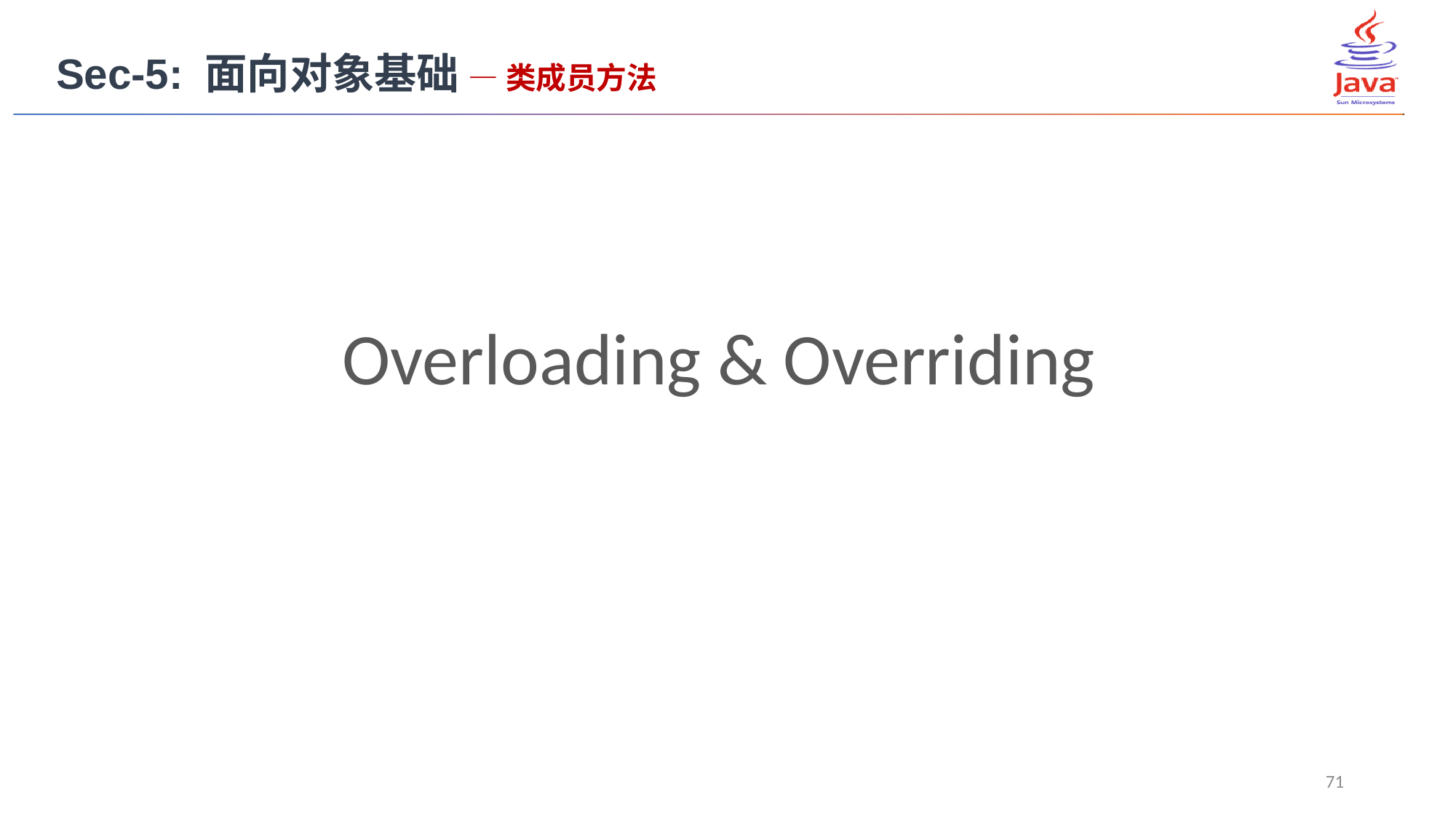

Sec-5: 面向对象基础 — 类成员方法
Overloading & Overriding
71